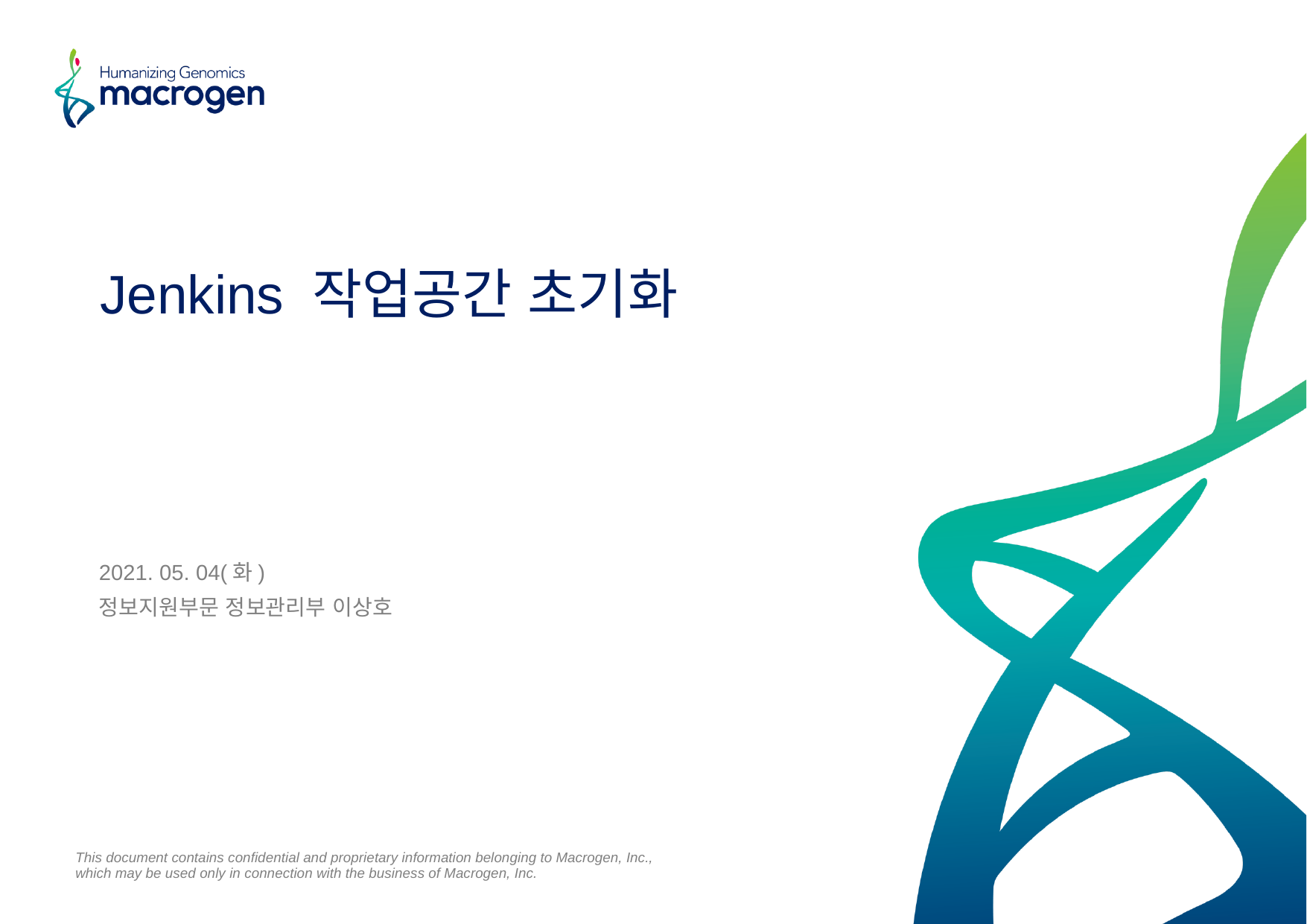

# Jenkins 작업공간 초기화

2021. 05. 04(화)
정보지원부문 정보관리부 이상호